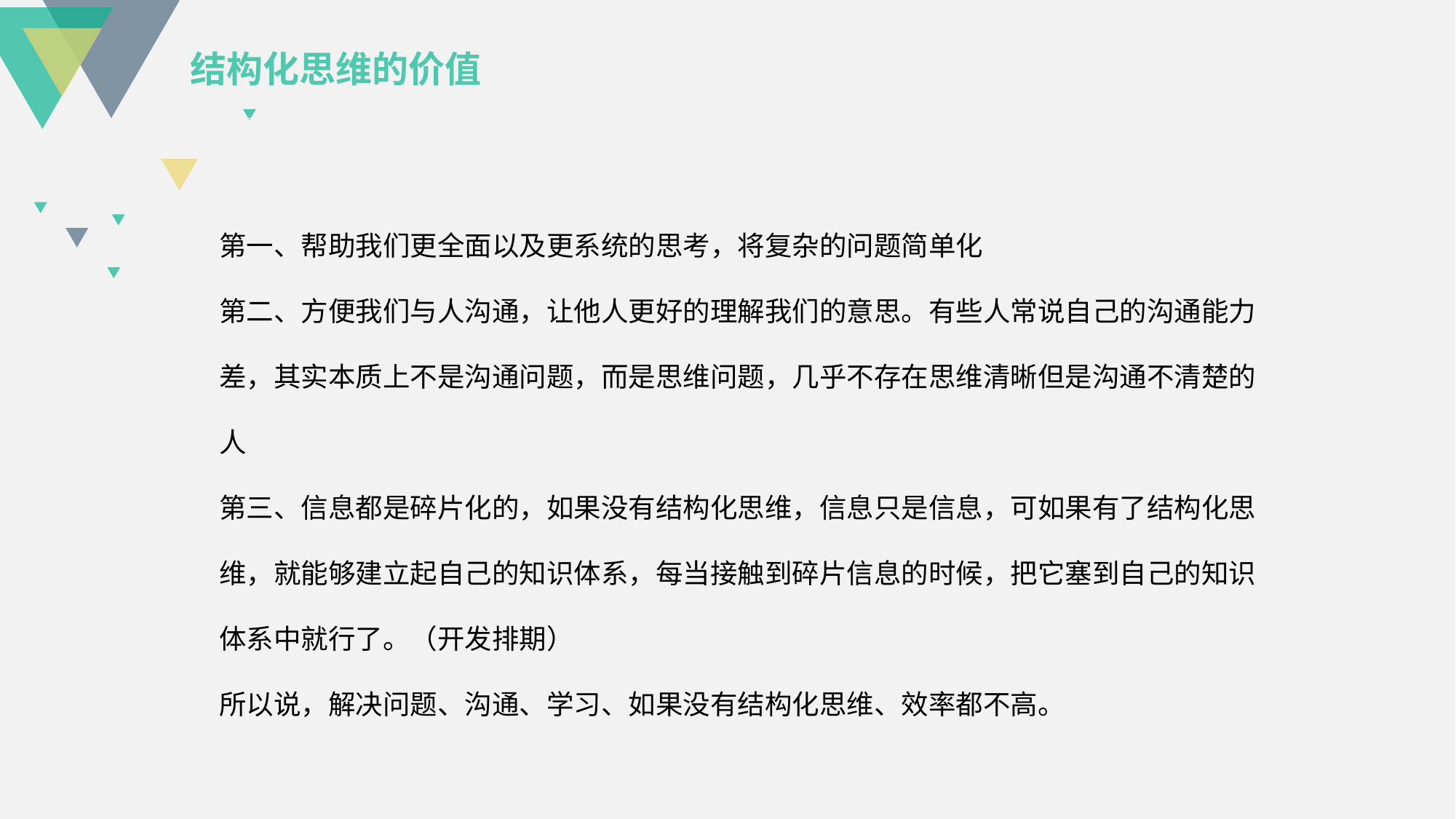

结构化思维的价值
第一、帮助我们更全面以及更系统的思考，将复杂的问题简单化
第二、方便我们与人沟通，让他人更好的理解我们的意思。有些人常说自己的沟通能力差，其实本质上不是沟通问题，而是思维问题，几乎不存在思维清晰但是沟通不清楚的人
第三、信息都是碎片化的，如果没有结构化思维，信息只是信息，可如果有了结构化思维，就能够建立起自己的知识体系，每当接触到碎片信息的时候，把它塞到自己的知识体系中就行了。（开发排期）
所以说，解决问题、沟通、学习、如果没有结构化思维、效率都不高。